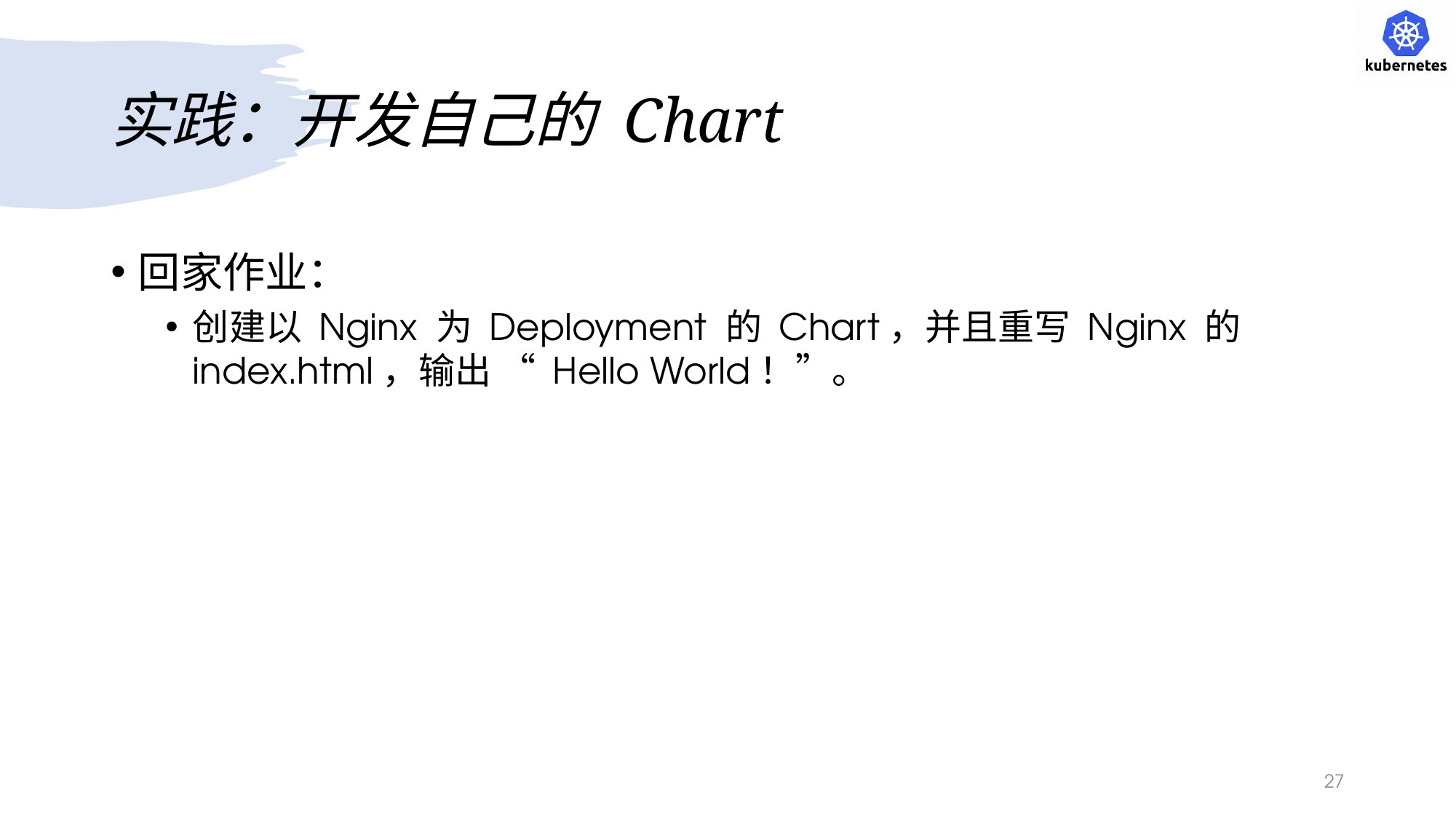

# 实践：开发自己的 Chart
回家作业：
创建以 Nginx 为 Deployment 的 Chart，并且重写 Nginx 的 index.html，输出 “ Hello World！”。
27